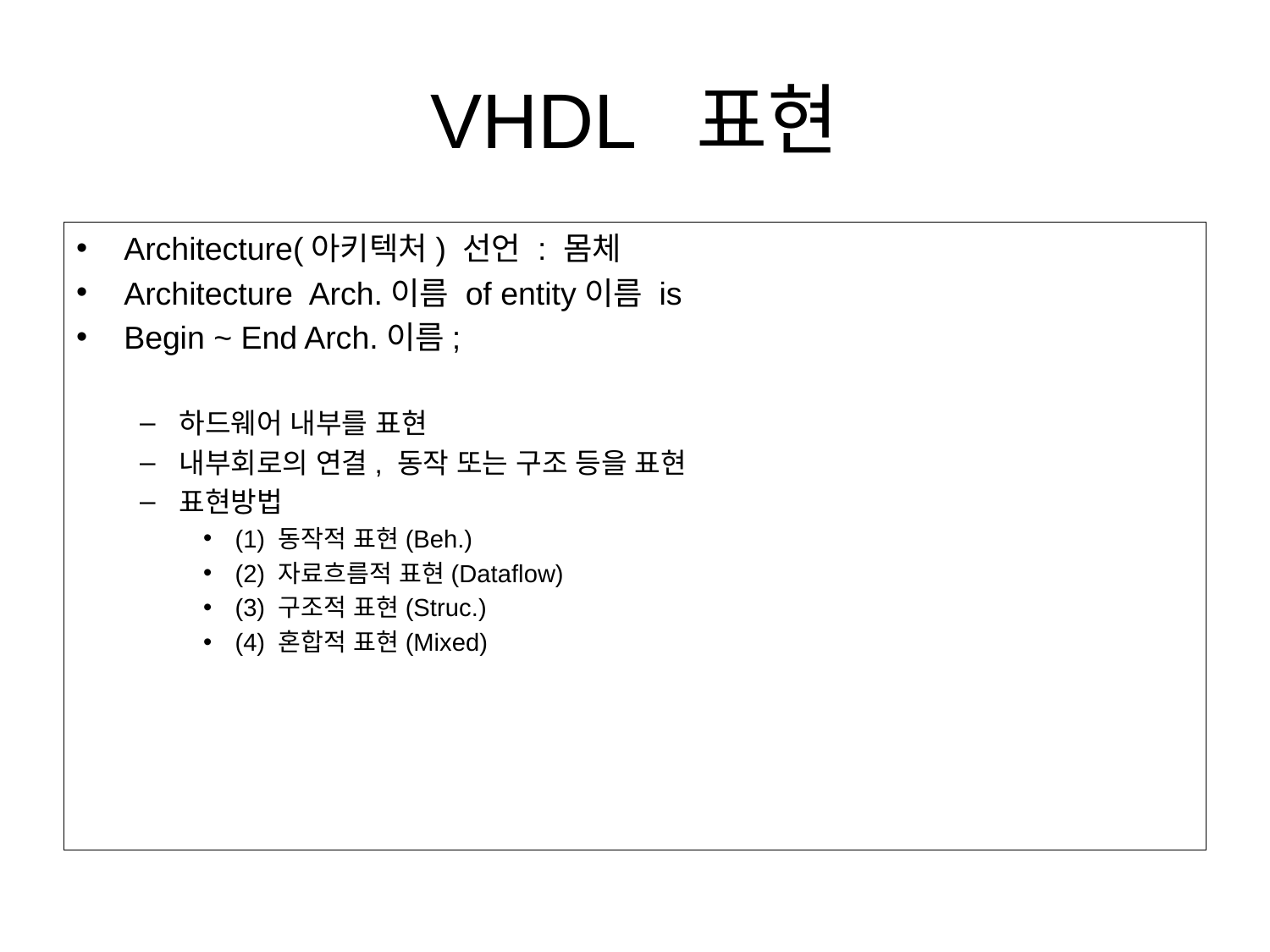

# VHDL  표현
Architecture(아키텍처) 선언 : 몸체
Architecture  Arch.이름 of entity이름 is
Begin ~ End Arch.이름;

하드웨어 내부를 표현
내부회로의 연결, 동작 또는 구조 등을 표현
표현방법
(1) 동작적 표현(Beh.)
(2) 자료흐름적 표현(Dataflow)
(3) 구조적 표현(Struc.)
(4) 혼합적 표현(Mixed)